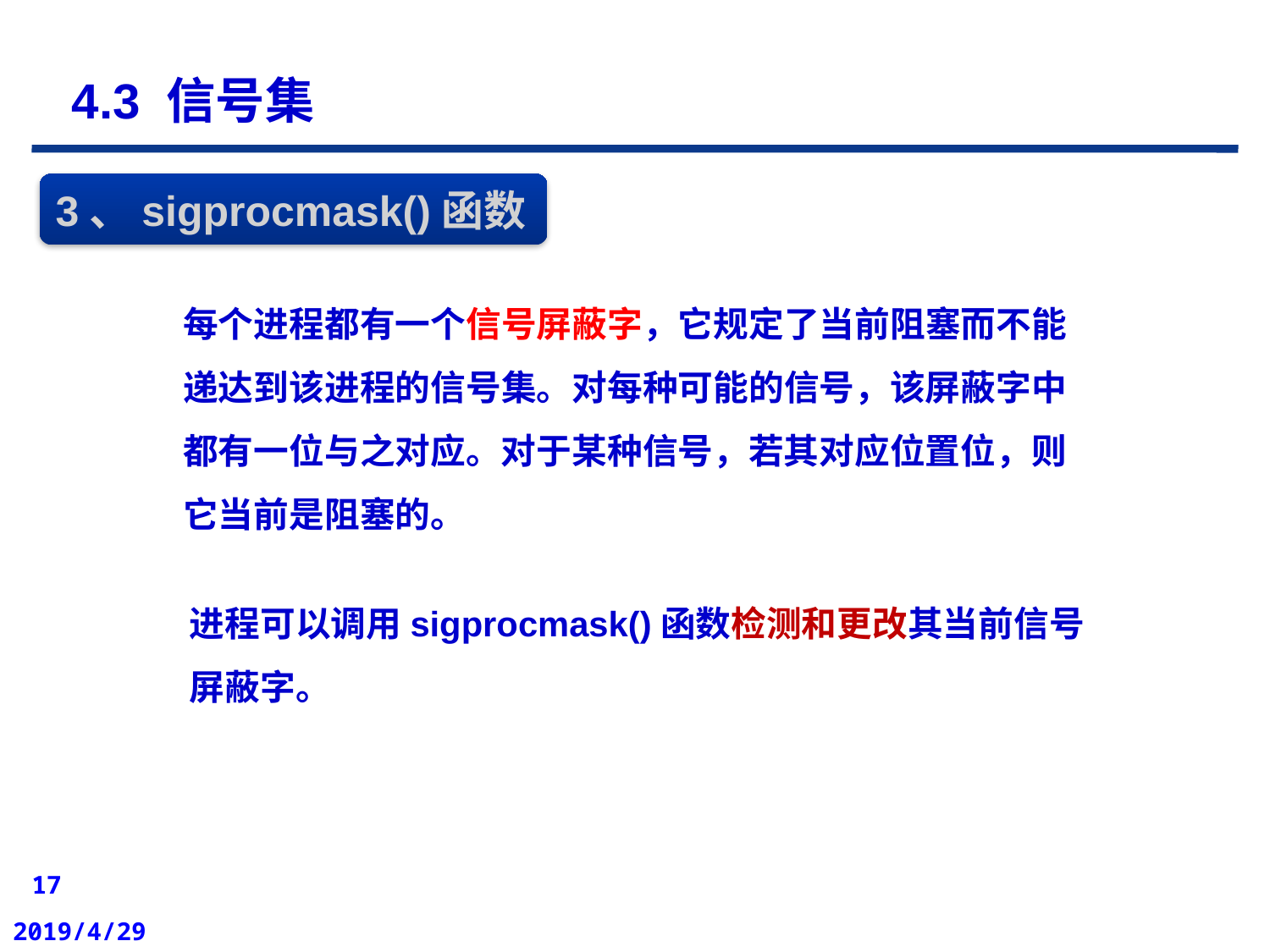

4.3 信号集
3、sigprocmask()函数
每个进程都有一个信号屏蔽字，它规定了当前阻塞而不能递达到该进程的信号集。对每种可能的信号，该屏蔽字中都有一位与之对应。对于某种信号，若其对应位置位，则它当前是阻塞的。
进程可以调用sigprocmask()函数检测和更改其当前信号屏蔽字。